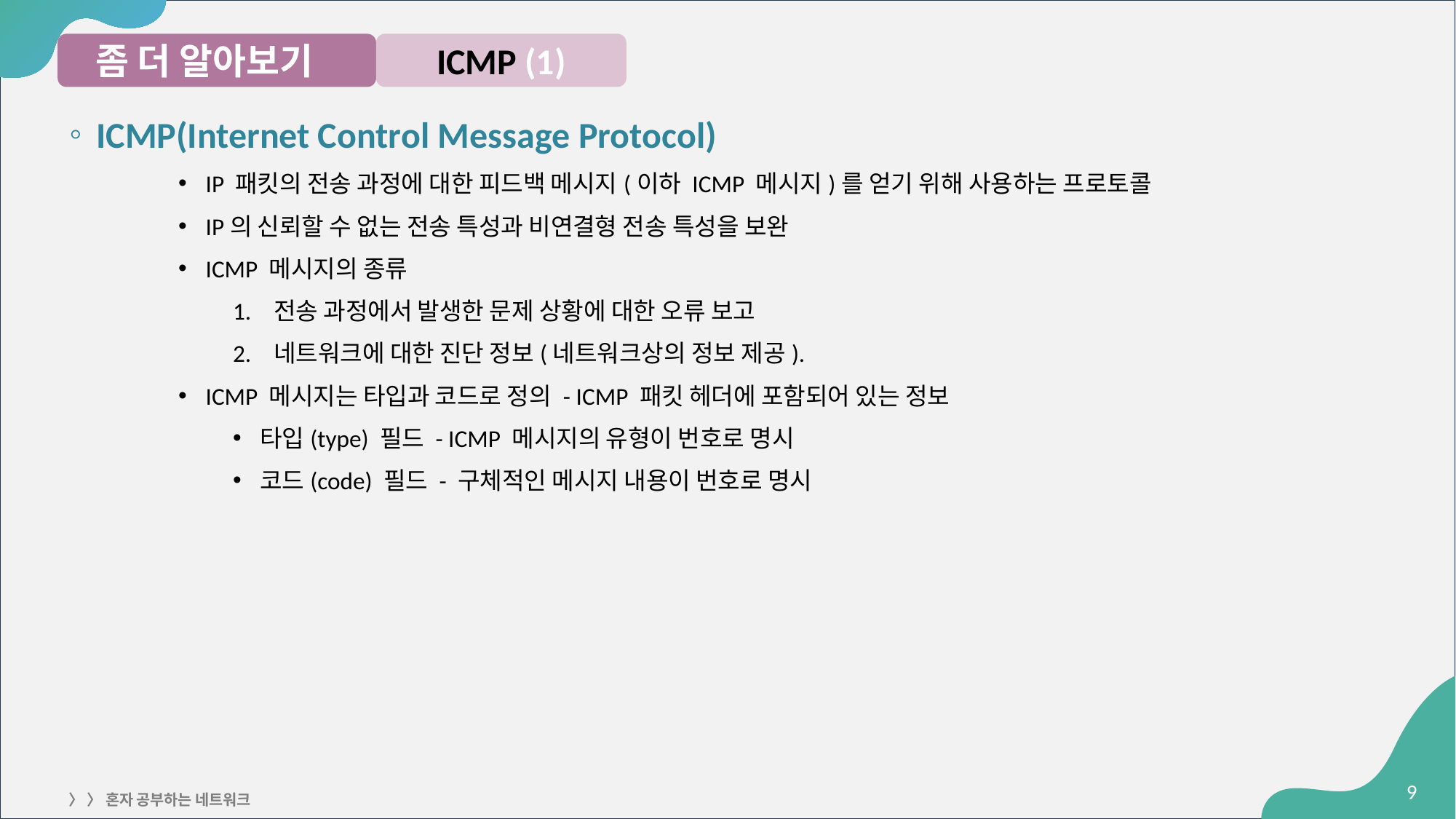

좀 더 알아보기
ICMP (1)
ICMP(Internet Control Message Protocol)
IP 패킷의 전송 과정에 대한 피드백 메시지(이하 ICMP 메시지)를 얻기 위해 사용하는 프로토콜
IP의 신뢰할 수 없는 전송 특성과 비연결형 전송 특성을 보완
ICMP 메시지의 종류
전송 과정에서 발생한 문제 상황에 대한 오류 보고
네트워크에 대한 진단 정보(네트워크상의 정보 제공).
ICMP 메시지는 타입과 코드로 정의 - ICMP 패킷 헤더에 포함되어 있는 정보
타입(type) 필드 - ICMP 메시지의 유형이 번호로 명시
코드(code) 필드 - 구체적인 메시지 내용이 번호로 명시

9
〉 〉 혼자 공부하는 네트워크